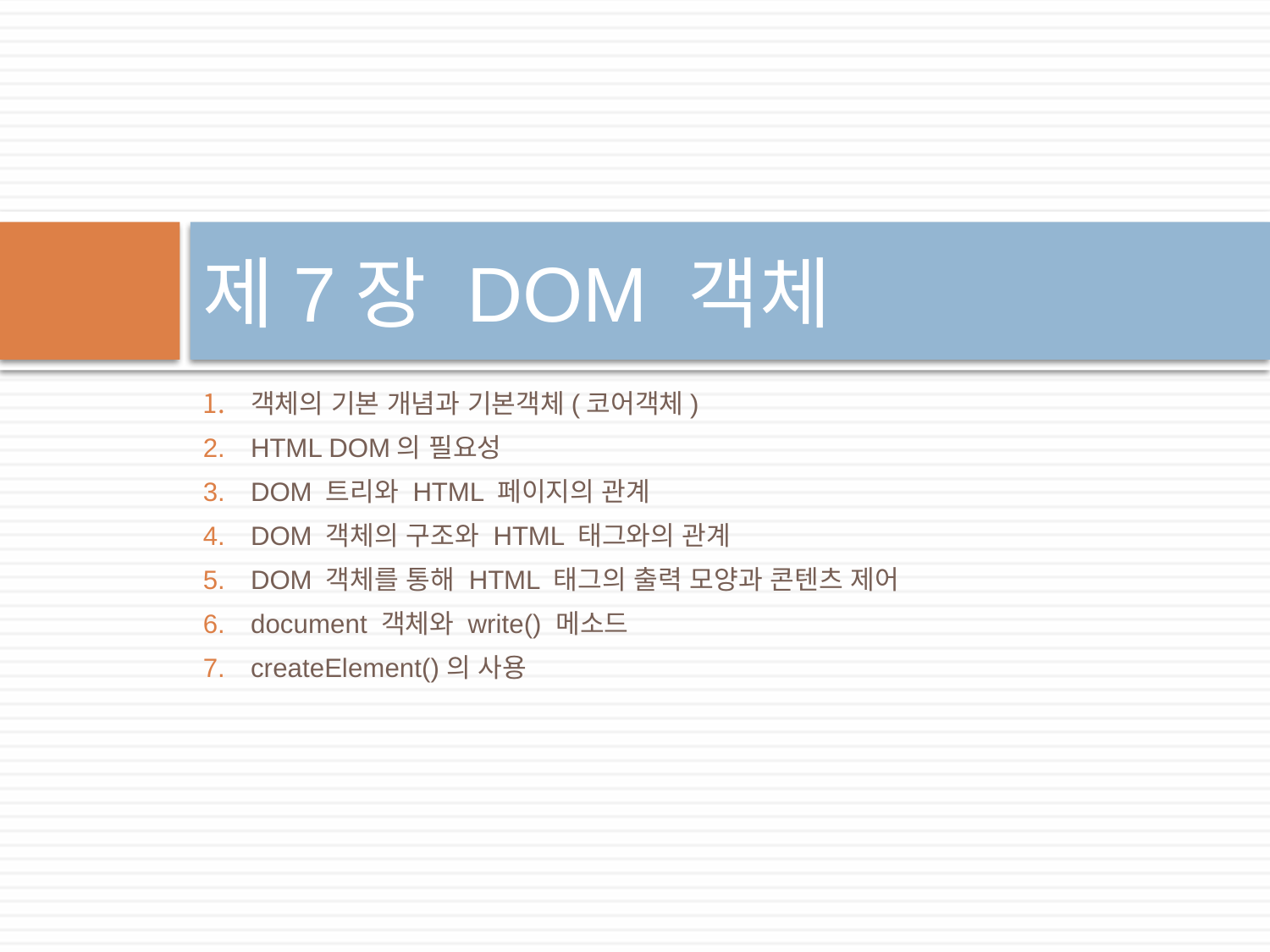

# 제7장 DOM 객체
객체의 기본 개념과 기본객체(코어객체)
HTML DOM의 필요성
DOM 트리와 HTML 페이지의 관계
DOM 객체의 구조와 HTML 태그와의 관계
DOM 객체를 통해 HTML 태그의 출력 모양과 콘텐츠 제어
document 객체와 write() 메소드
createElement()의 사용